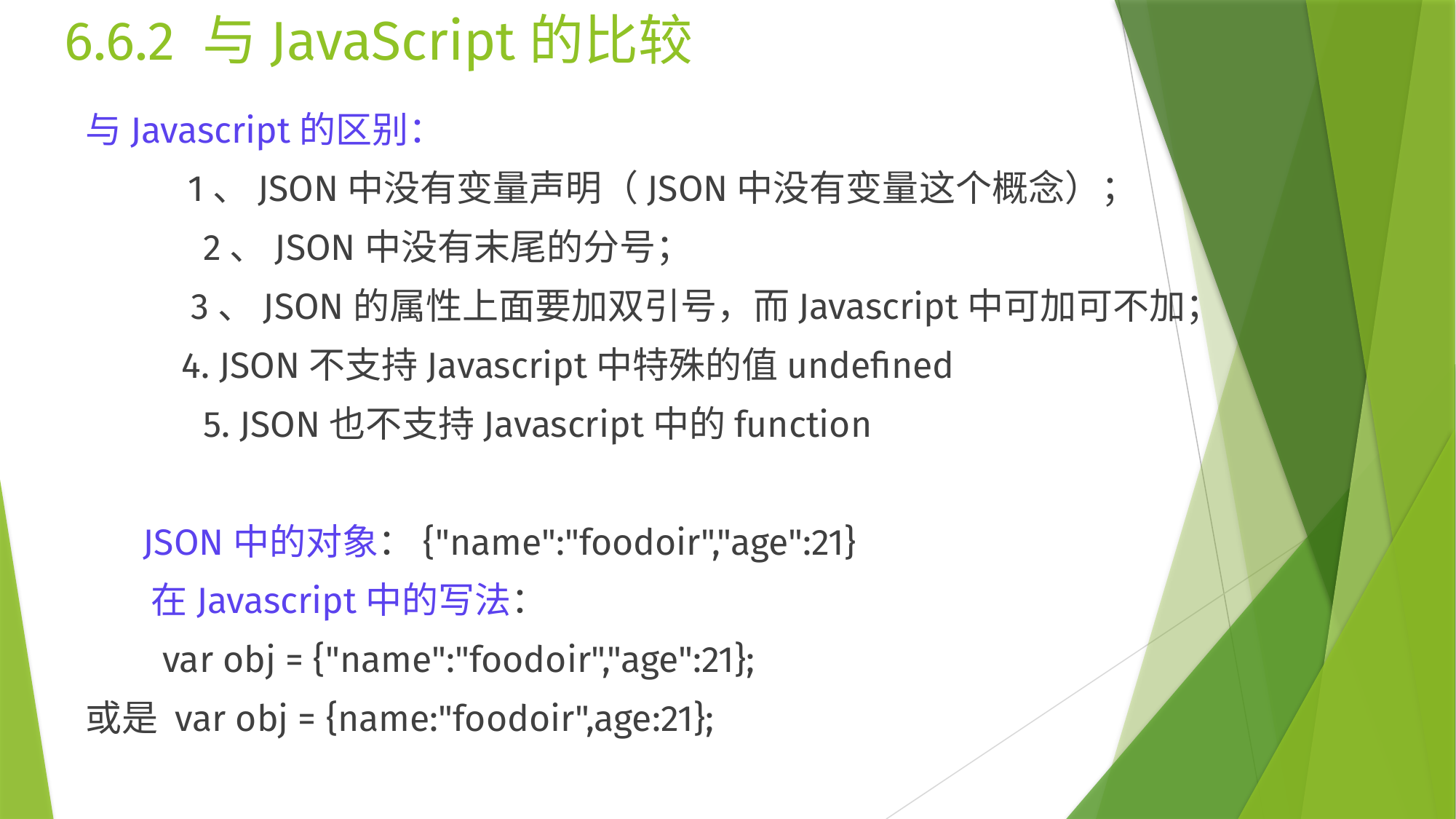

# 6.6.2 与JavaScript的比较
与Javascript的区别：
      　1、JSON中没有变量声明（JSON中没有变量这个概念）；
　　　2、JSON中没有末尾的分号；
　　   3、JSON的属性上面要加双引号，而Javascript中可加可不加；
          4. JSON不支持Javascript中特殊的值undefined
　　　5. JSON也不支持Javascript中的function

      JSON中的对象：{"name":"foodoir","age":21}
       在Javascript中的写法：
        var obj = {"name":"foodoir","age":21};
或是 var obj = {name:"foodoir",age:21};